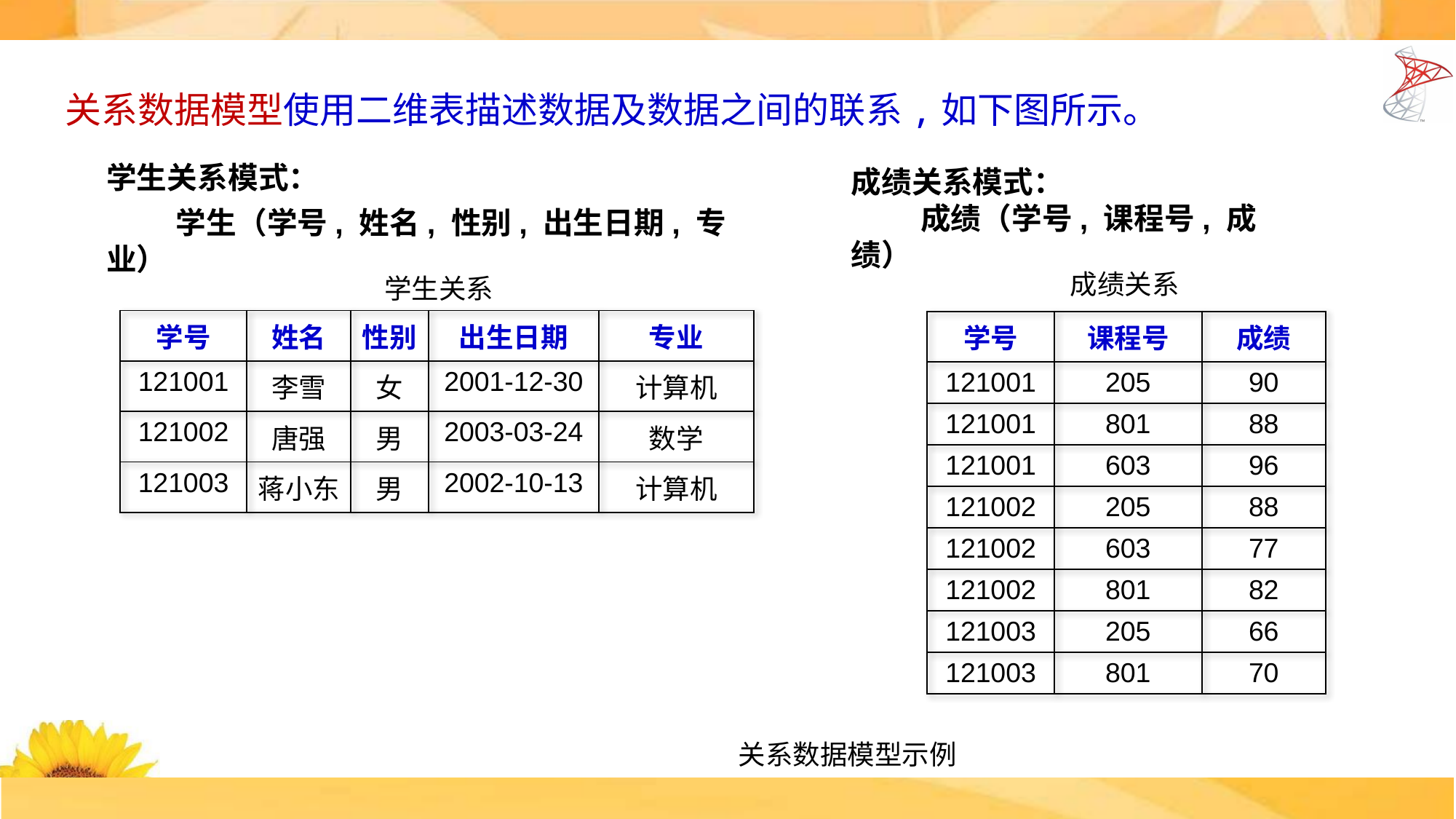

关系数据模型使用二维表描述数据及数据之间的联系,如下图所示。
学生关系模式：
         学生（学号, 姓名, 性别, 出生日期, 专业）
成绩关系模式：
         成绩（学号, 课程号, 成绩）
成绩关系
学生关系
| 学号 | 姓名 | 性别 | 出生日期 | 专业 |
| --- | --- | --- | --- | --- |
| 121001 | 李雪 | 女 | 2001-12-30 | 计算机 |
| 121002 | 唐强 | 男 | 2003-03-24 | 数学 |
| 121003 | 蒋小东 | 男 | 2002-10-13 | 计算机 |
| 学号 | 课程号 | 成绩 |
| --- | --- | --- |
| 121001 | 205 | 90 |
| 121001 | 801 | 88 |
| 121001 | 603 | 96 |
| 121002 | 205 | 88 |
| 121002 | 603 | 77 |
| 121002 | 801 | 82 |
| 121003 | 205 | 66 |
| 121003 | 801 | 70 |
关系数据模型示例